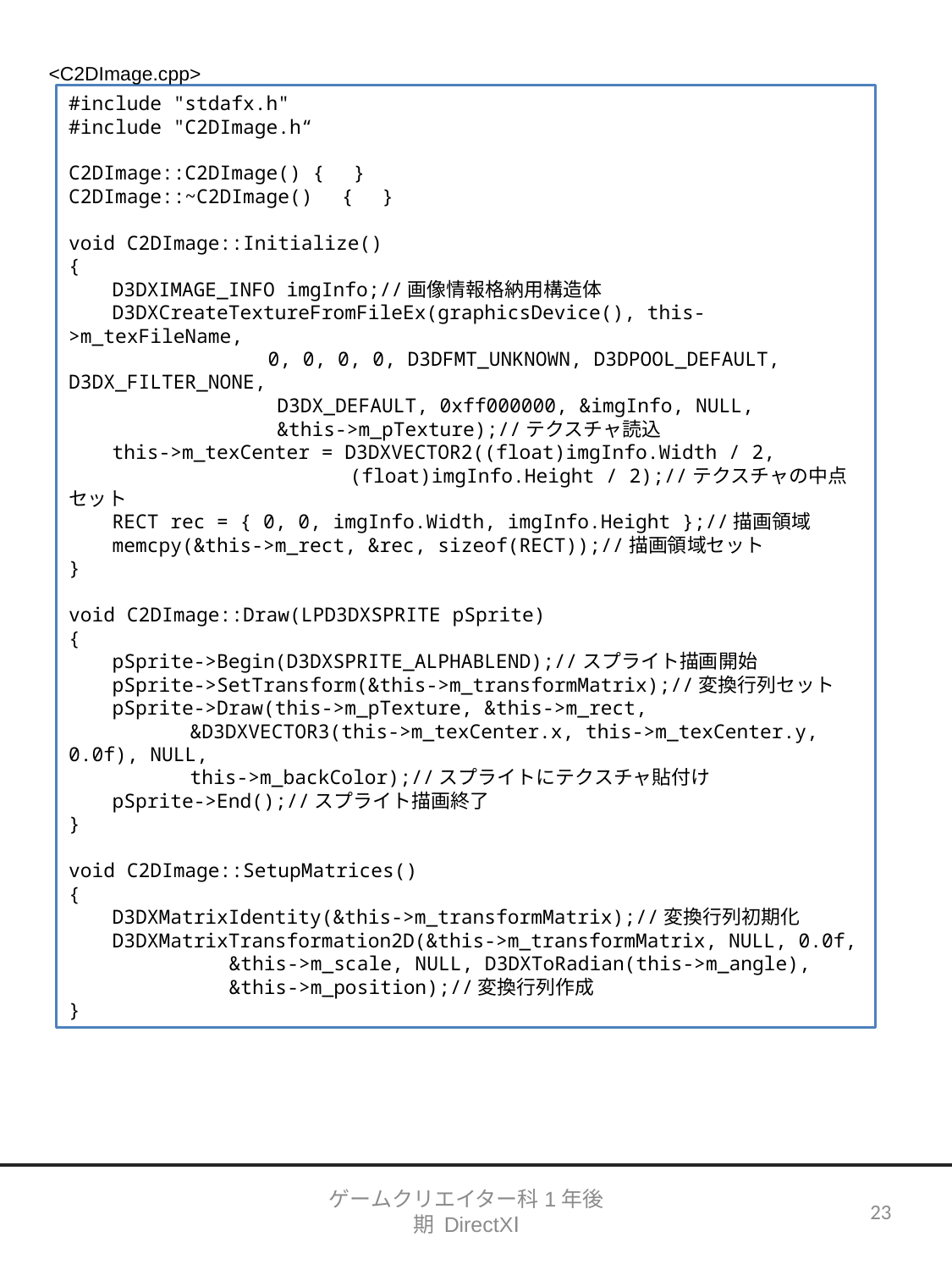

<C2DImage.cpp>
#include "stdafx.h"
#include "C2DImage.h“

C2DImage::C2DImage() {　}
C2DImage::~C2DImage()　{　}

void C2DImage::Initialize()
{
　　D3DXIMAGE_INFO imgInfo;//画像情報格納用構造体
　　D3DXCreateTextureFromFileEx(graphicsDevice(), this->m_texFileName,
　　　　　　　　　　0, 0, 0, 0, D3DFMT_UNKNOWN, D3DPOOL_DEFAULT, D3DX_FILTER_NONE,
	       D3DX_DEFAULT, 0xff000000, &imgInfo, NULL,
	       &this->m_pTexture);//テクスチャ読込
　　this->m_texCenter = D3DXVECTOR2((float)imgInfo.Width / 2,
　　　　　　　　　　　　　　 (float)imgInfo.Height / 2);//テクスチャの中点セット
　　RECT rec = { 0, 0, imgInfo.Width, imgInfo.Height };//描画領域
　　memcpy(&this->m_rect, &rec, sizeof(RECT));//描画領域セット
}

void C2DImage::Draw(LPD3DXSPRITE pSprite)
{
　　pSprite->Begin(D3DXSPRITE_ALPHABLEND);//スプライト描画開始
　　pSprite->SetTransform(&this->m_transformMatrix);//変換行列セット
　　pSprite->Draw(this->m_pTexture, &this->m_rect,
　　　　　　&D3DXVECTOR3(this->m_texCenter.x, this->m_texCenter.y, 0.0f), NULL,
　　　　　　this->m_backColor);//スプライトにテクスチャ貼付け
　　pSprite->End();//スプライト描画終了
}

void C2DImage::SetupMatrices()
{
　　D3DXMatrixIdentity(&this->m_transformMatrix);//変換行列初期化
　　D3DXMatrixTransformation2D(&this->m_transformMatrix, NULL, 0.0f,
　　　　　　　　&this->m_scale, NULL, D3DXToRadian(this->m_angle),
　　　　　　　　&this->m_position);//変換行列作成
}
ゲームクリエイター科1年後期 DirectXⅠ
23